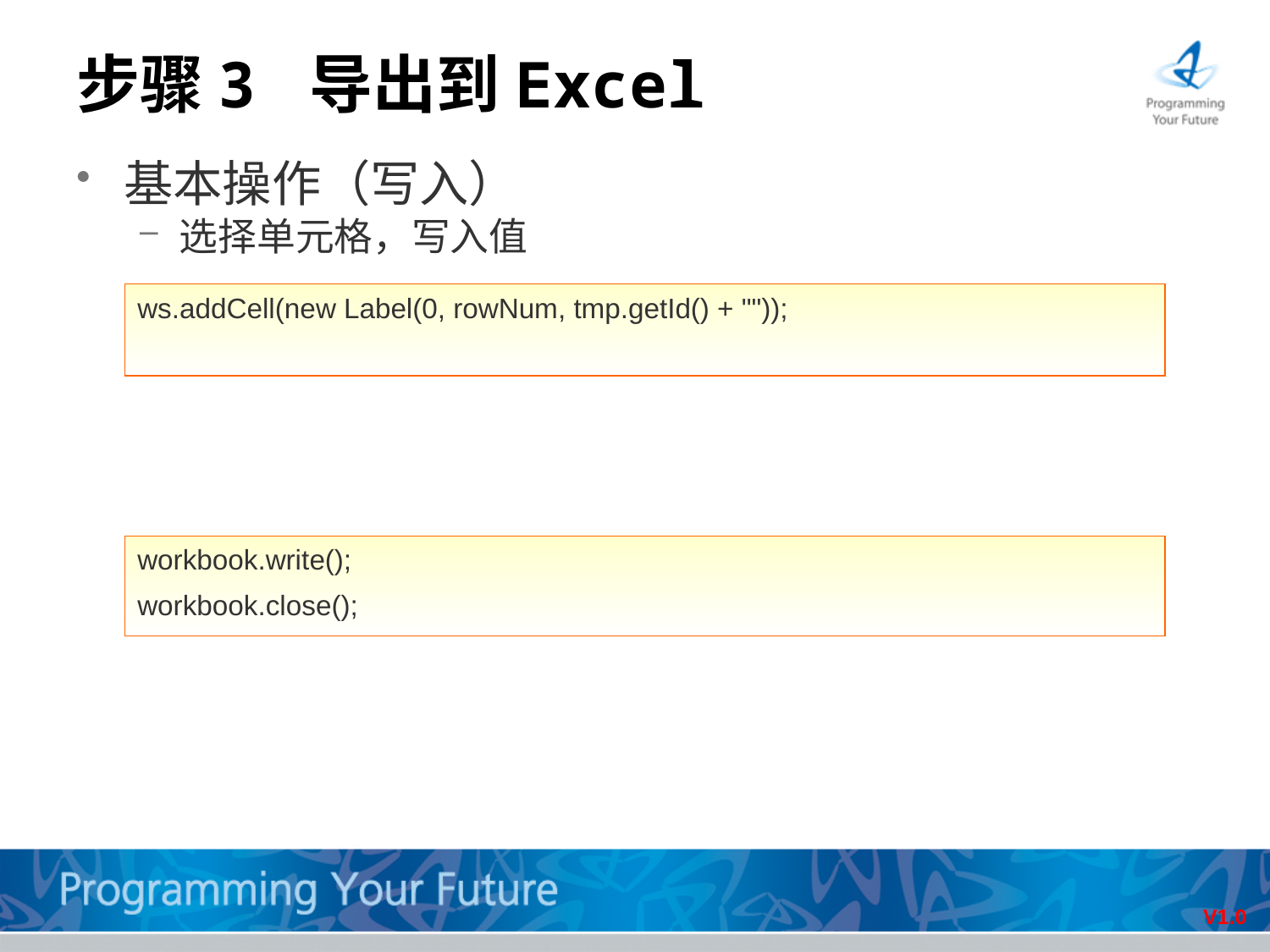

# 步骤3 导出到Excel
基本操作（写入）
选择单元格，写入值

写入xls，并关闭

ws.addCell(new Label(0, rowNum, tmp.getId() + ""));
workbook.write();
workbook.close();